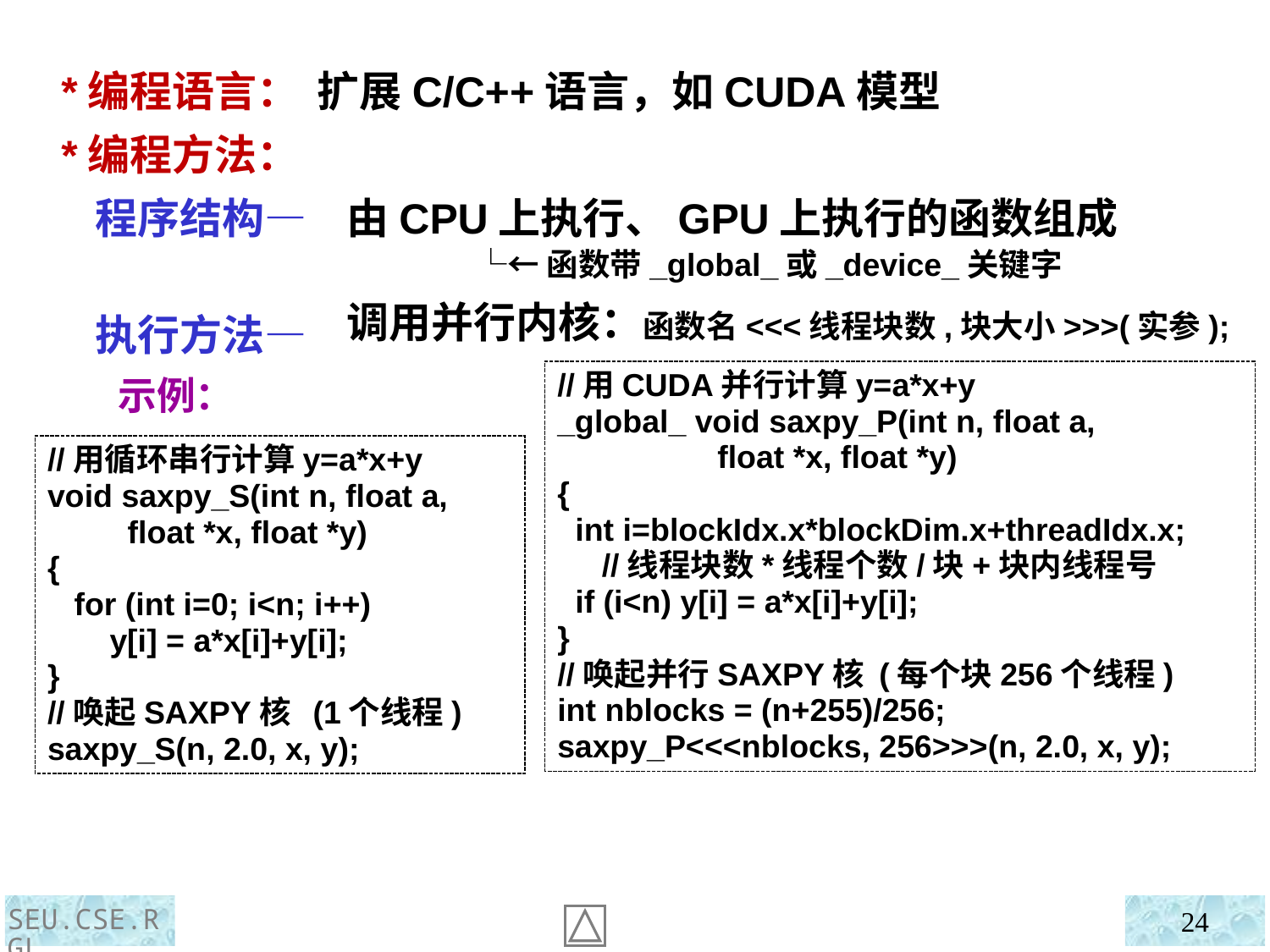

*编程语言：
  *编程方法：
     程序结构—

     执行方法—
        示例：
扩展C/C++语言，如CUDA模型

  由CPU上执行、GPU上执行的函数组成
                      └←函数带_global_或_device_关键字
  调用并行内核：函数名<<<线程块数,块大小>>>(实参);
//用CUDA并行计算y=a*x+y
_global_ void saxpy_P(int n, float a,
                  float *x, float *y)
{
  int i=blockIdx.x*blockDim.x+threadIdx.x;
     //线程块数*线程个数/块+块内线程号
  if (i<n) y[i] = a*x[i]+y[i];
}
//唤起并行SAXPY核 (每个块256个线程)
int nblocks = (n+255)/256;
saxpy_P<<<nblocks, 256>>>(n, 2.0, x, y);
//用循环串行计算y=a*x+y
void saxpy_S(int n, float a,
         float *x, float *y)
{
   for (int i=0; i<n; i++)
       y[i] = a*x[i]+y[i];
}
//唤起SAXPY核  (1个线程)
saxpy_S(n, 2.0, x, y);
SEU.CSE.RGL
24